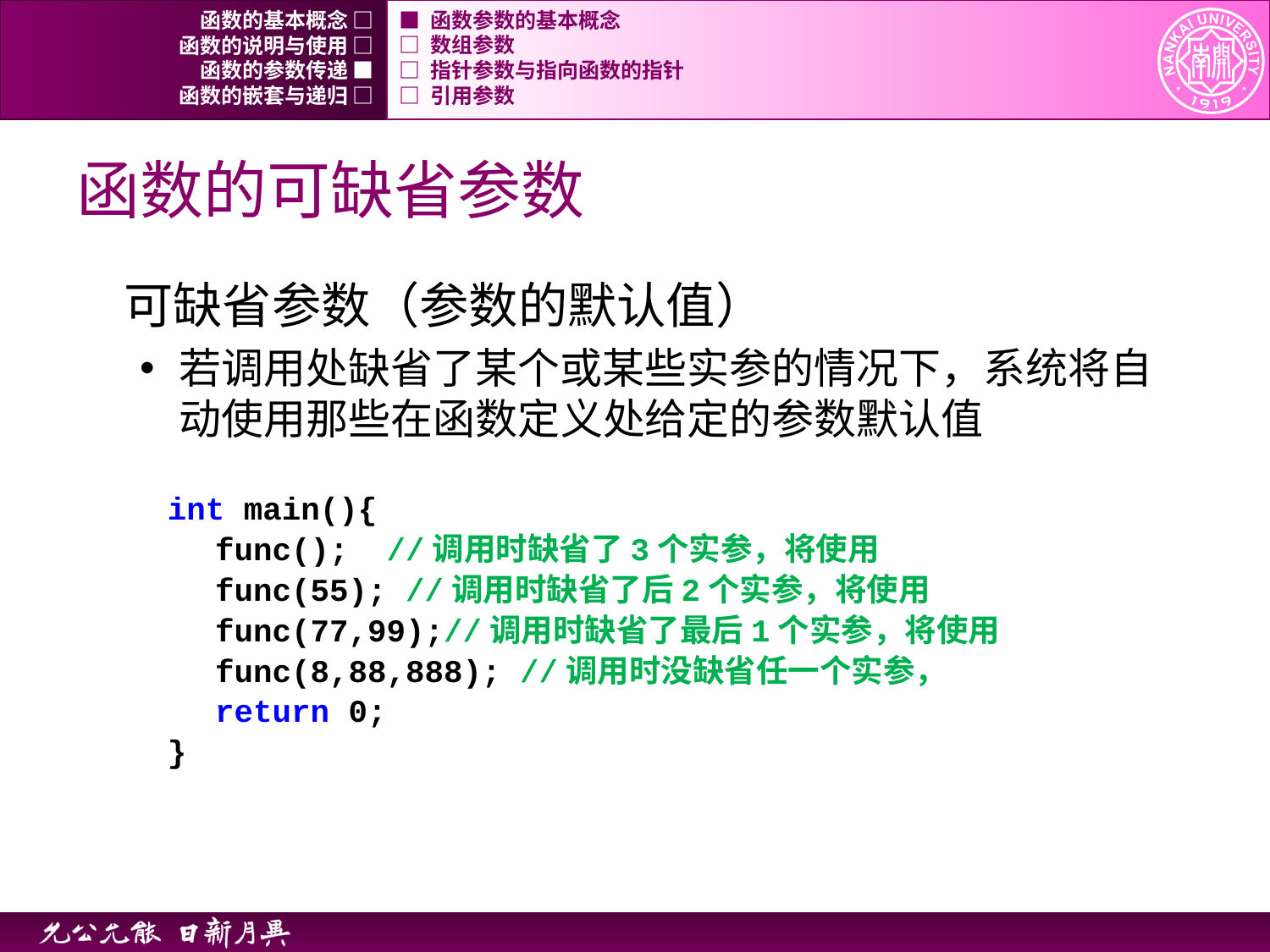

函数的基本概念 □
■ 函数参数的基本概念
函数的说明与使用 □
□ 数组参数
函数的参数传递 ■
□ 指针参数与指向函数的指针
函数的嵌套与递归 □
□ 引用参数
# 函数的可缺省参数
可缺省参数（参数的默认值）
若调用处缺省了某个或某些实参的情况下，系统将自动使用那些在函数定义处给定的参数默认值
int main(){
	func();  //调用时缺省了3个实参，将使用
	func(55); //调用时缺省了后2个实参，将使用
	func(77,99);//调用时缺省了最后1个实参，将使用
	func(8,88,888); //调用时没缺省任一个实参，
	return 0;
}